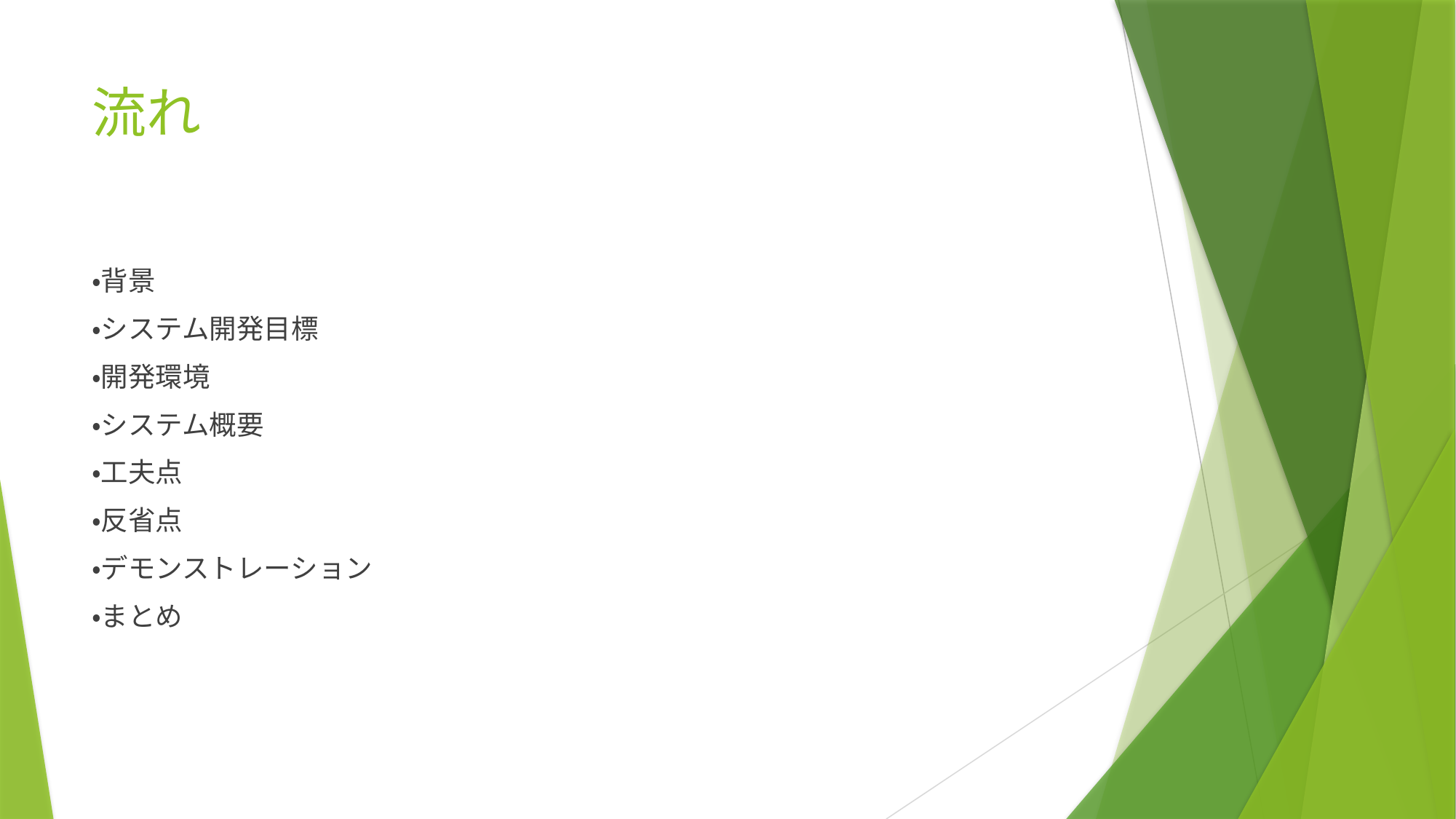

# 流れ
・背景
・システム開発目標
・開発環境
・システム概要
・工夫点
・反省点
・デモンストレーション
・まとめ